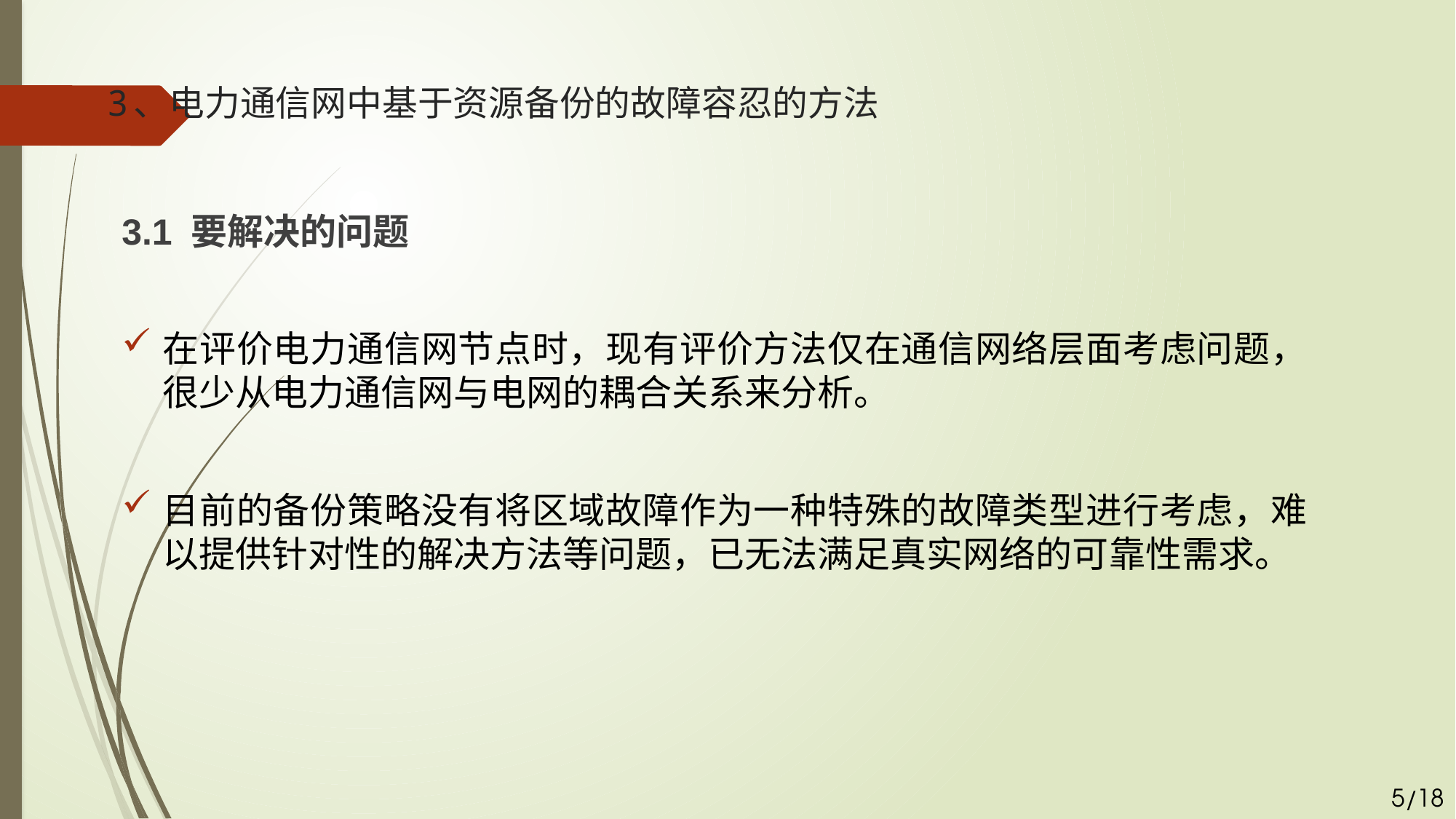

# 3、电力通信网中基于资源备份的故障容忍的方法
3.1 要解决的问题

在评价电力通信网节点时，现有评价方法仅在通信网络层面考虑问题，很少从电力通信网与电网的耦合关系来分析。

目前的备份策略没有将区域故障作为一种特殊的故障类型进行考虑，难以提供针对性的解决方法等问题，已无法满足真实网络的可靠性需求。

5/18